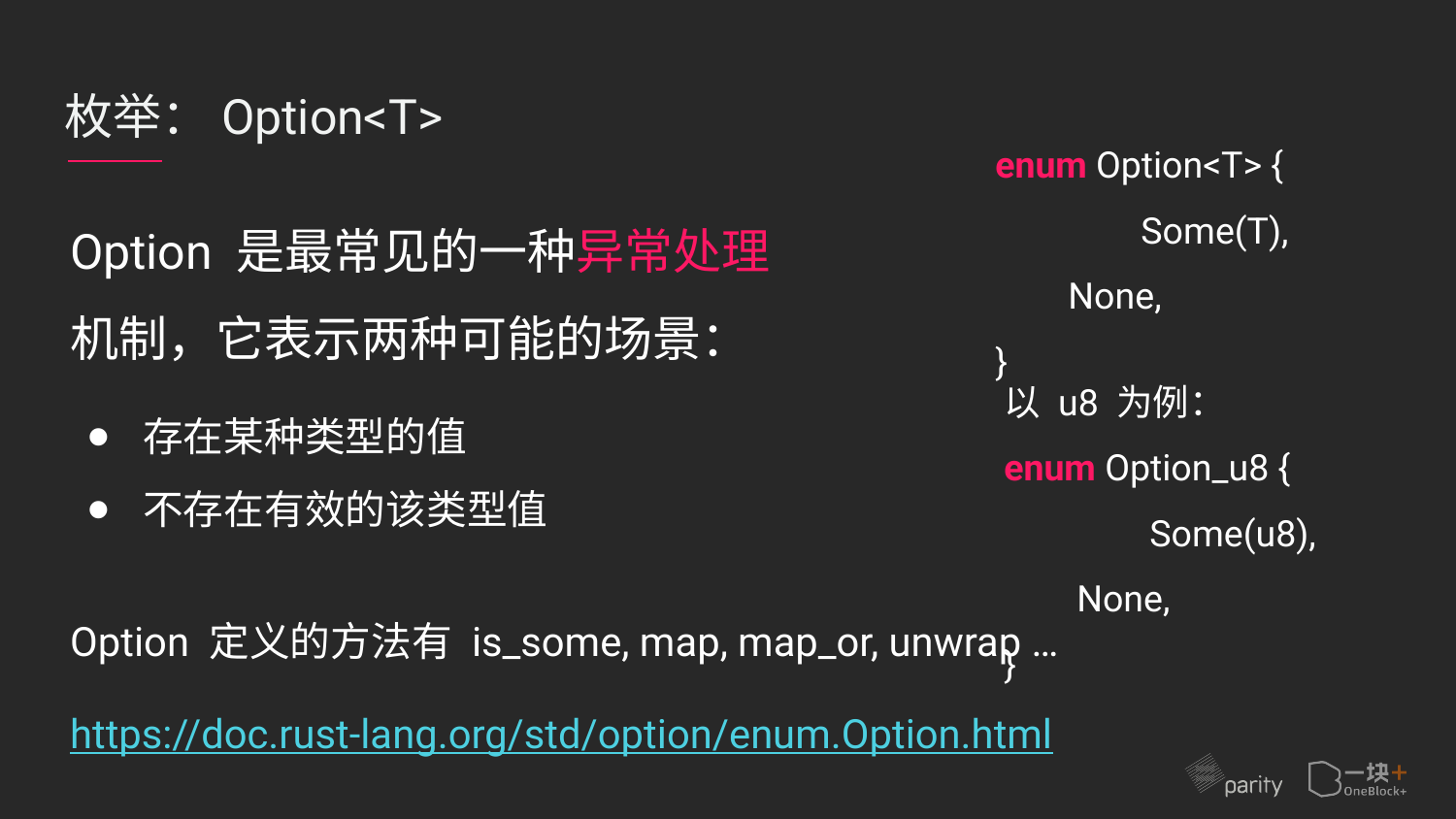

# 枚举：Option<T>
enum Option<T> {
    	Some(T),
None,
}

Option 是最常见的一种异常处理机制，它表示两种可能的场景：
存在某种类型的值
不存在有效的该类型值
以 u8 为例：
enum Option_u8 {
    	Some(u8),
None,
}

Option 定义的方法有 is_some, map, map_or, unwrap …
https://doc.rust-lang.org/std/option/enum.Option.html